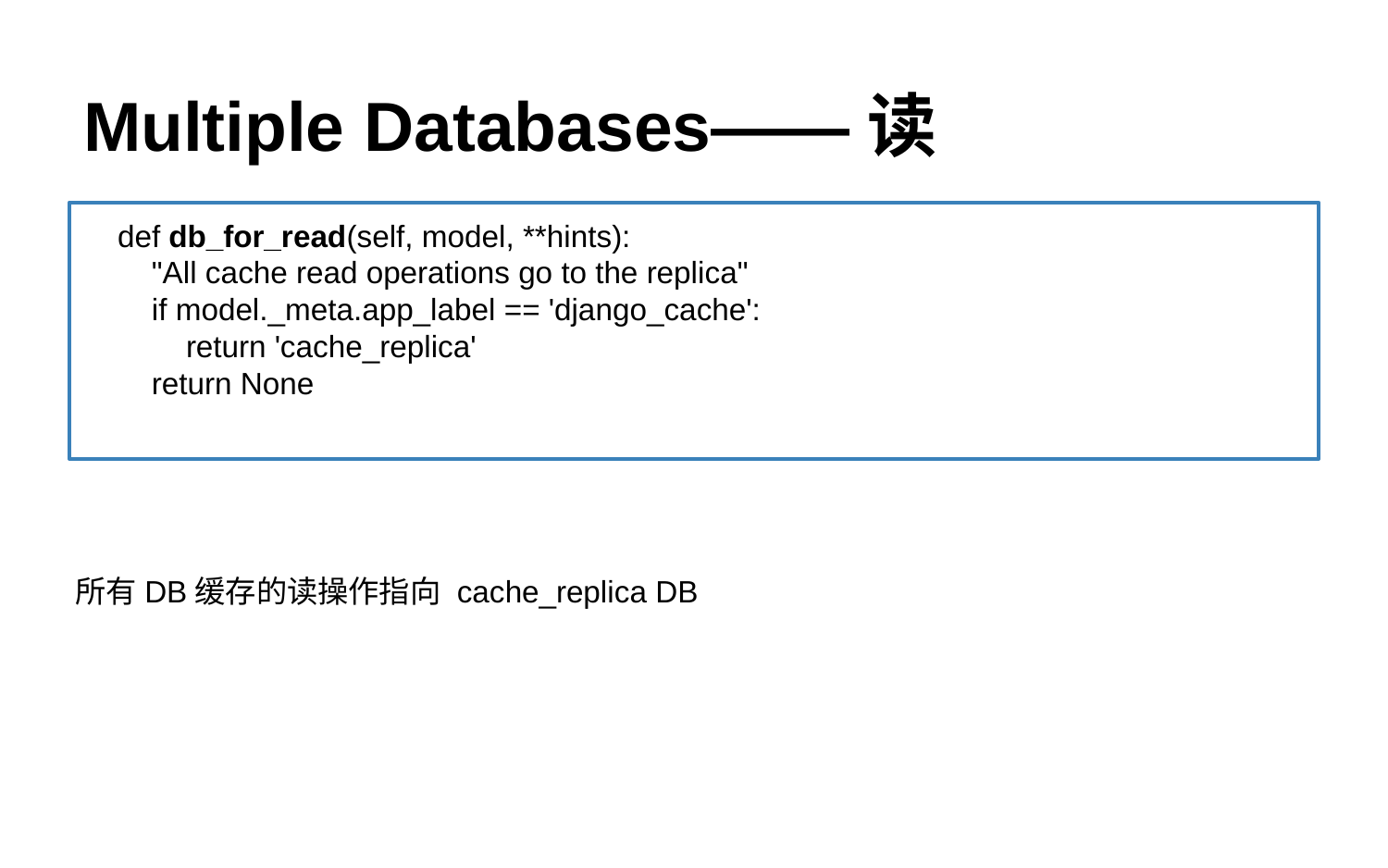

# Multiple Databases——读
    def db_for_read(self, model, **hints):
        "All cache read operations go to the replica"
        if model._meta.app_label == 'django_cache':
            return 'cache_replica'
        return None
所有DB缓存的读操作指向 cache_replica DB